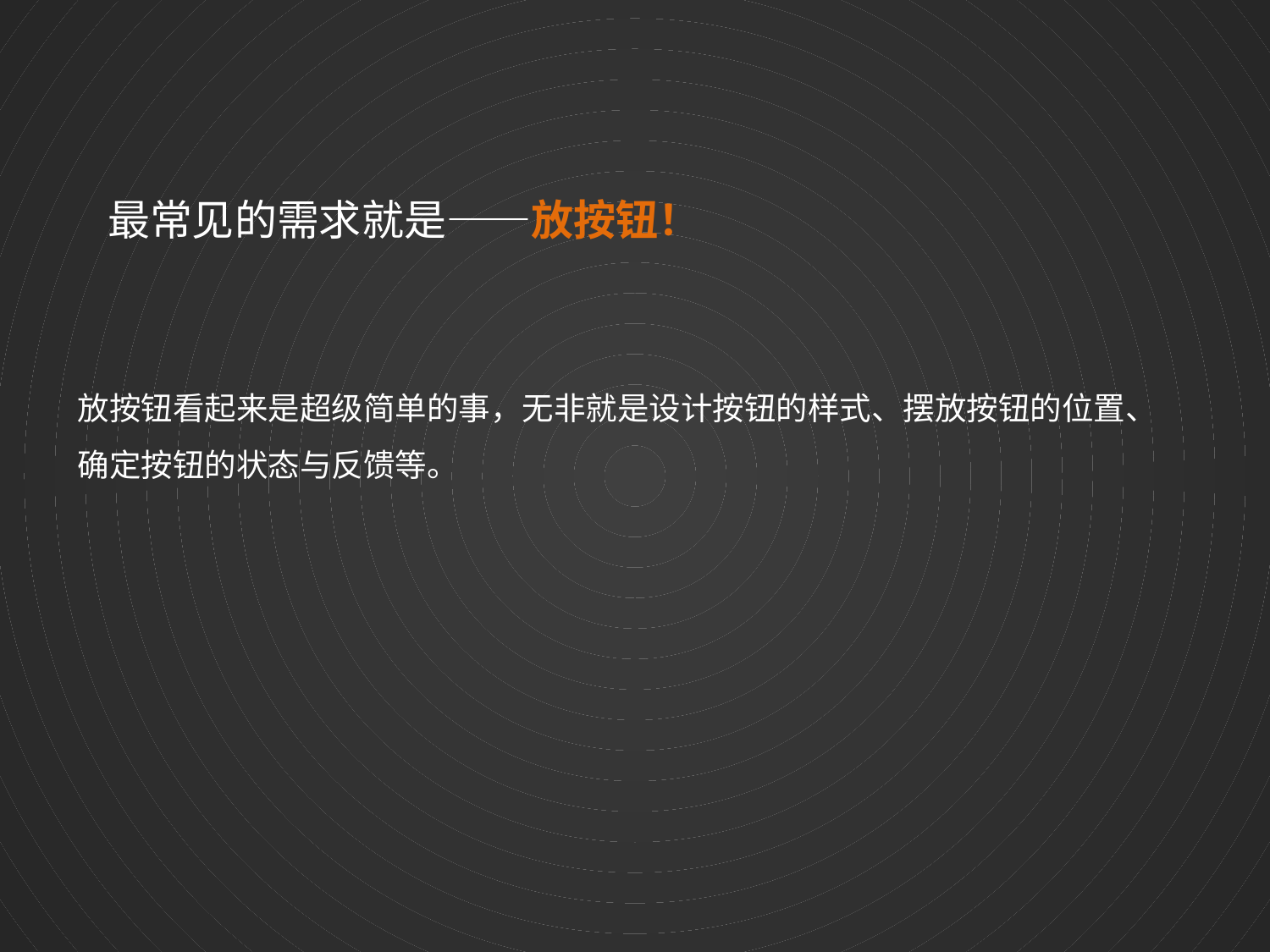

# 最常见的需求就是——放按钮！
放按钮看起来是超级简单的事，无非就是设计按钮的样式、摆放按钮的位置、确定按钮的状态与反馈等。